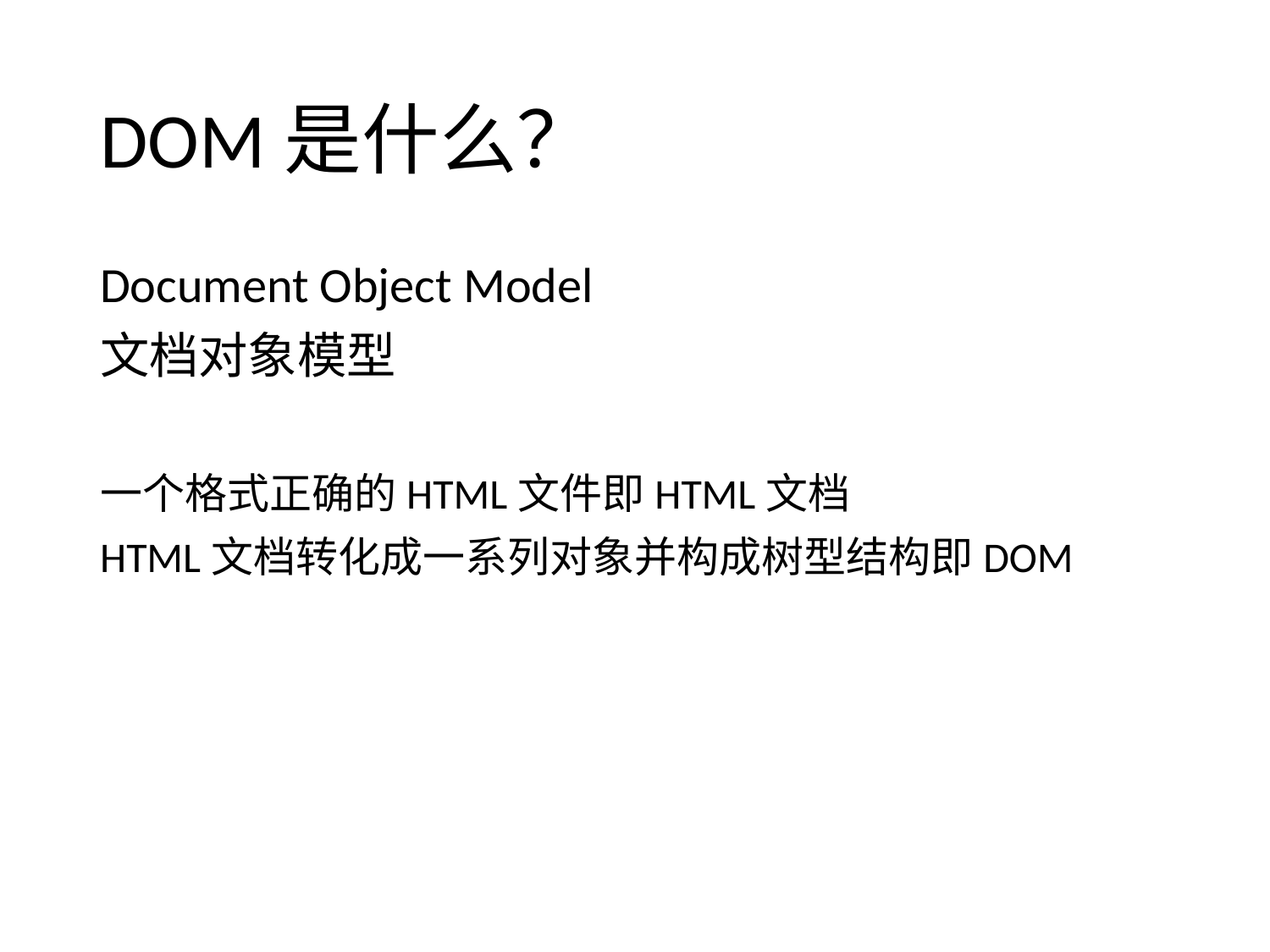

# DOM是什么？
Document Object Model
文档对象模型

一个格式正确的HTML文件即HTML文档
HTML文档转化成一系列对象并构成树型结构即DOM